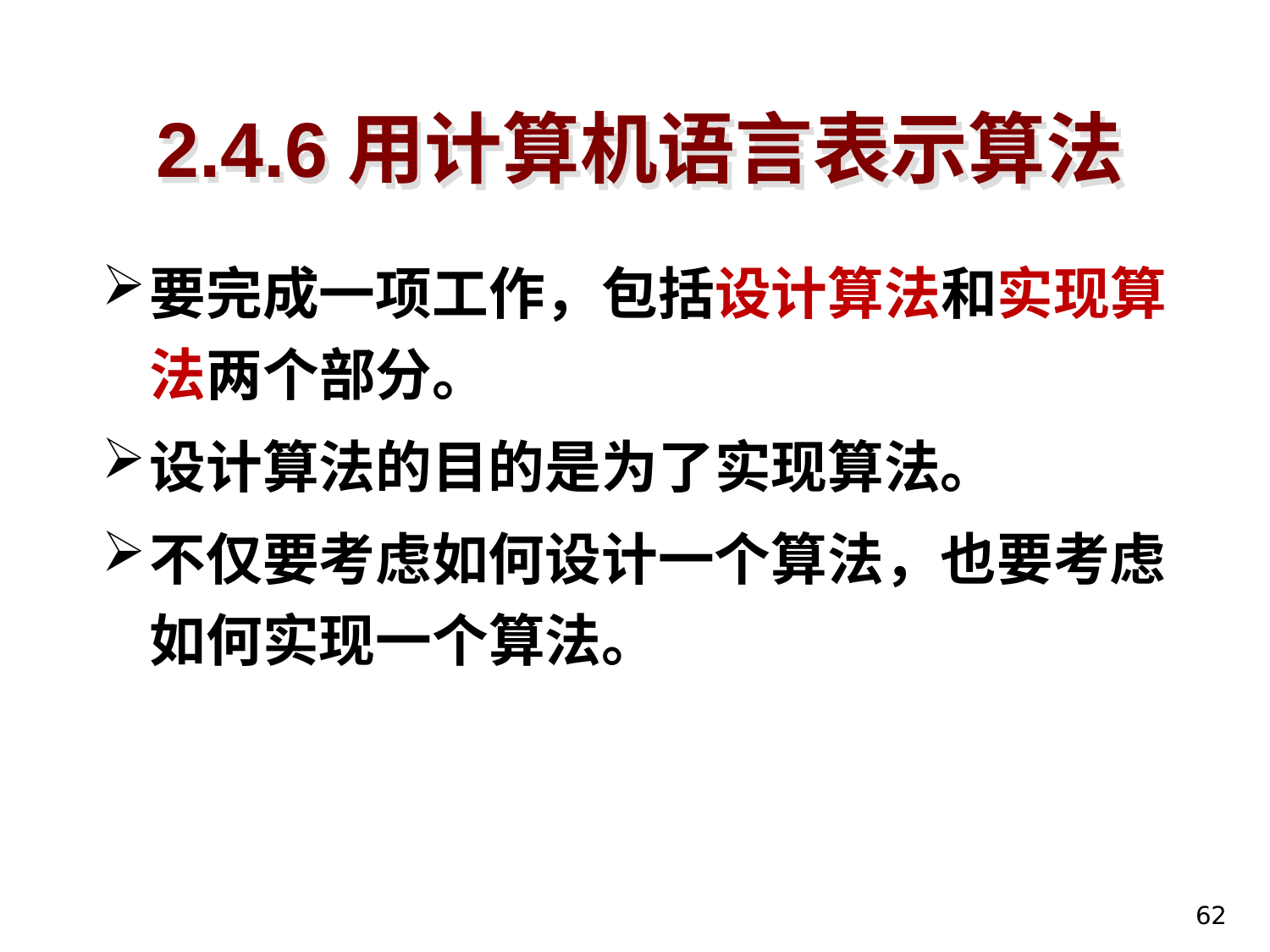

# 2.4.6用计算机语言表示算法
要完成一项工作，包括设计算法和实现算法两个部分。
设计算法的目的是为了实现算法。
不仅要考虑如何设计一个算法，也要考虑如何实现一个算法。
62